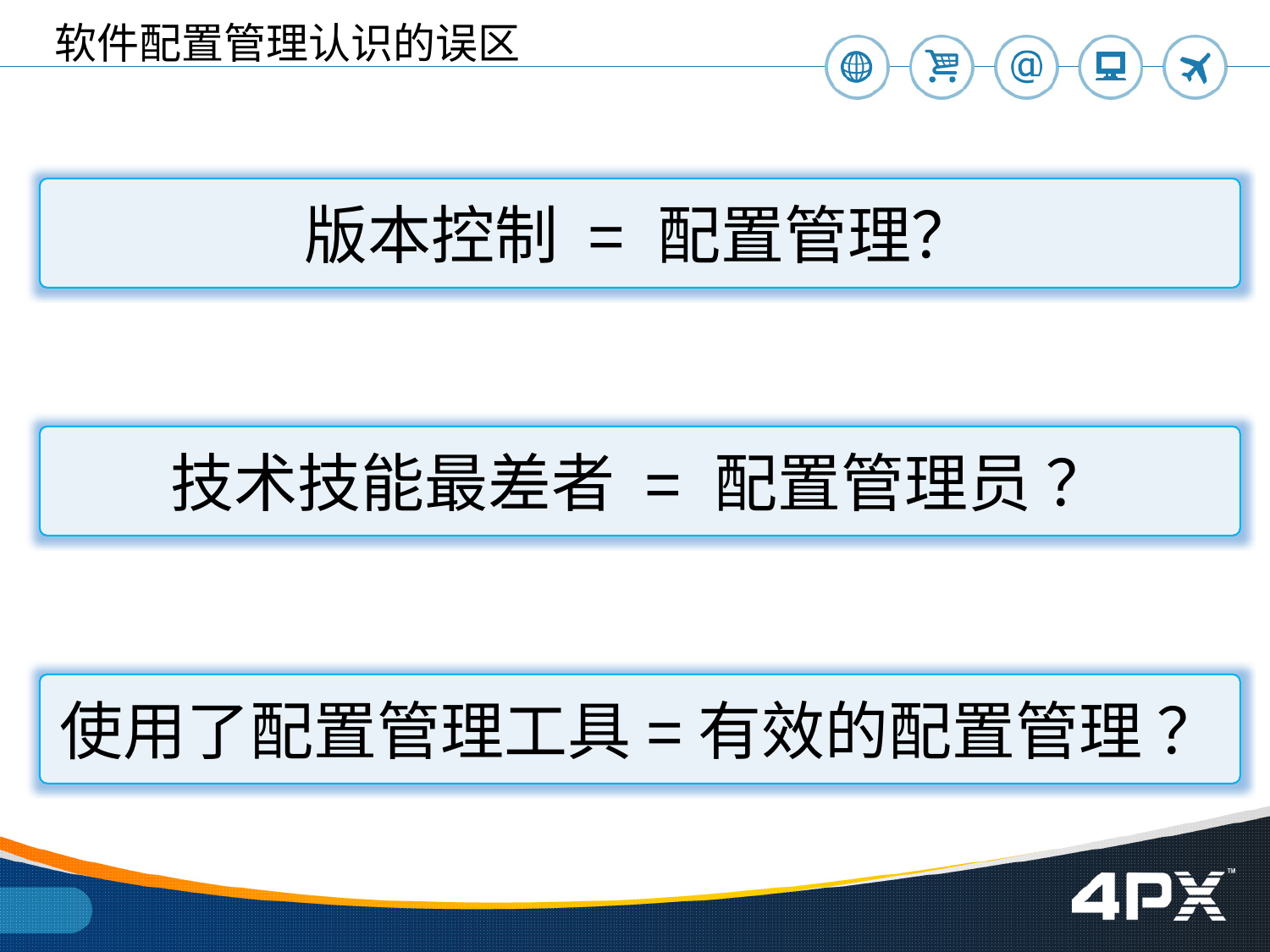

软件配置管理认识的误区
版本控制 = 配置管理？

技术技能最差者 = 配置管理员 ？
使用了配置管理工具=有效的配置管理 ？